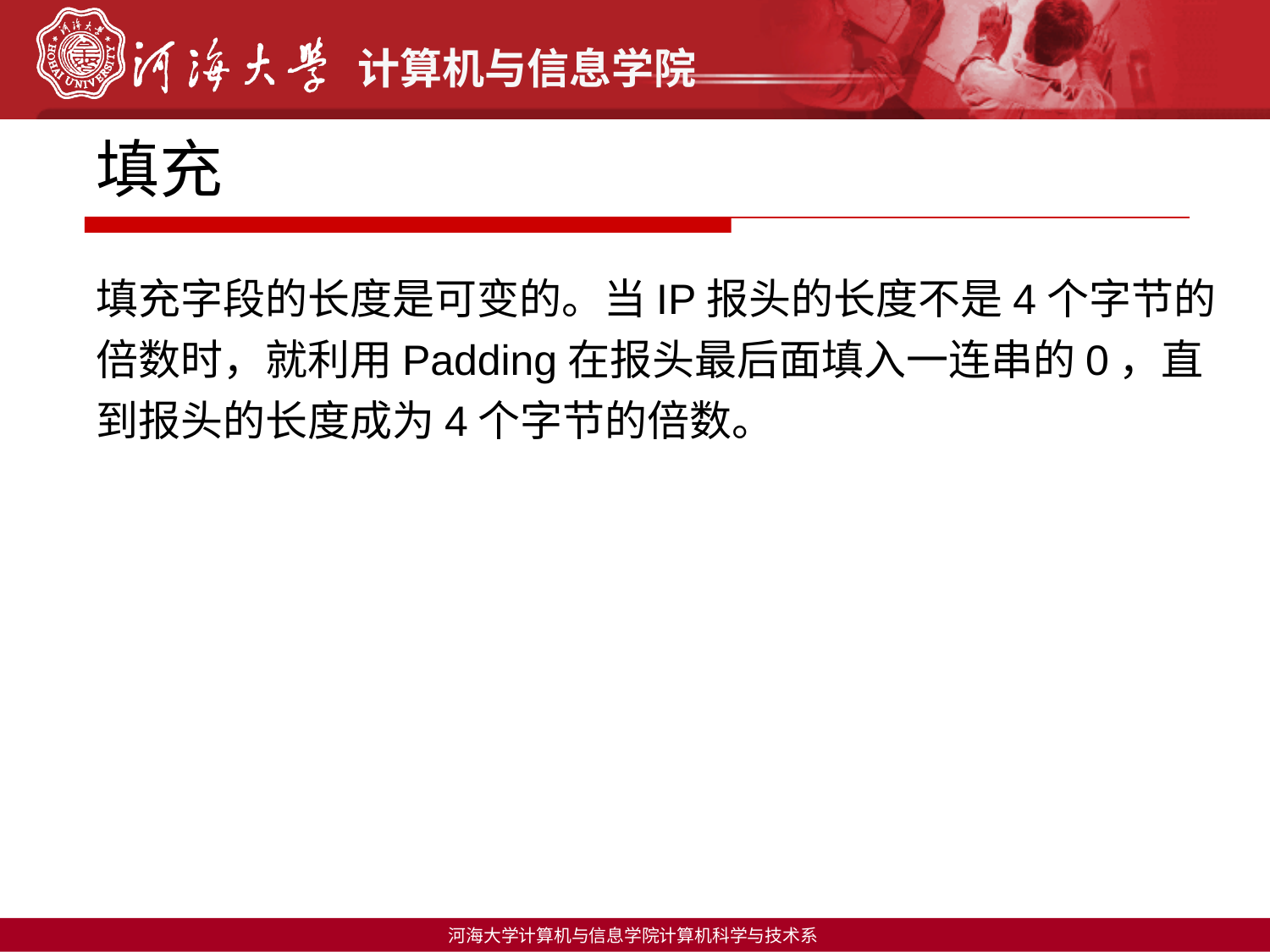

# 填充
填充字段的长度是可变的。当IP报头的长度不是4个字节的倍数时，就利用Padding在报头最后面填入一连串的0，直到报头的长度成为4个字节的倍数。